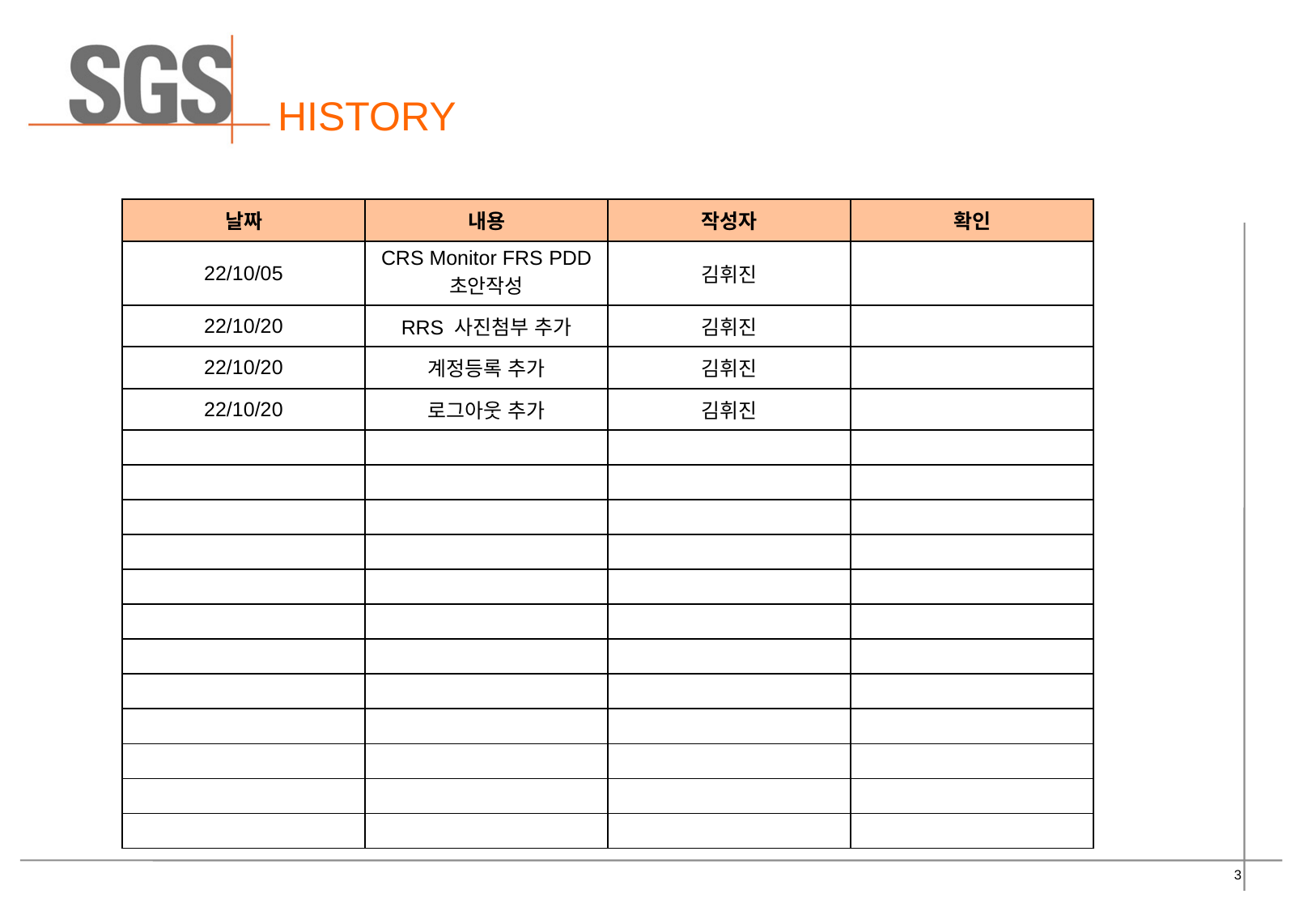

# History
| 날짜 | 내용 | 작성자 | 확인 |
| --- | --- | --- | --- |
| 22/10/05 | CRS Monitor FRS PDD 초안작성 | 김휘진 |  |
| 22/10/20 | RRS 사진첨부 추가 | 김휘진 |  |
| 22/10/20 | 계정등록 추가 | 김휘진 |  |
| 22/10/20 | 로그아웃 추가 | 김휘진 |  |
|  |  |  |  |
|  |  |  |  |
|  |  |  |  |
|  |  |  |  |
|  |  |  |  |
|  |  |  |  |
|  |  |  |  |
|  |  |  |  |
|  |  |  |  |
|  |  |  |  |
|  |  |  |  |
|  |  |  |  |